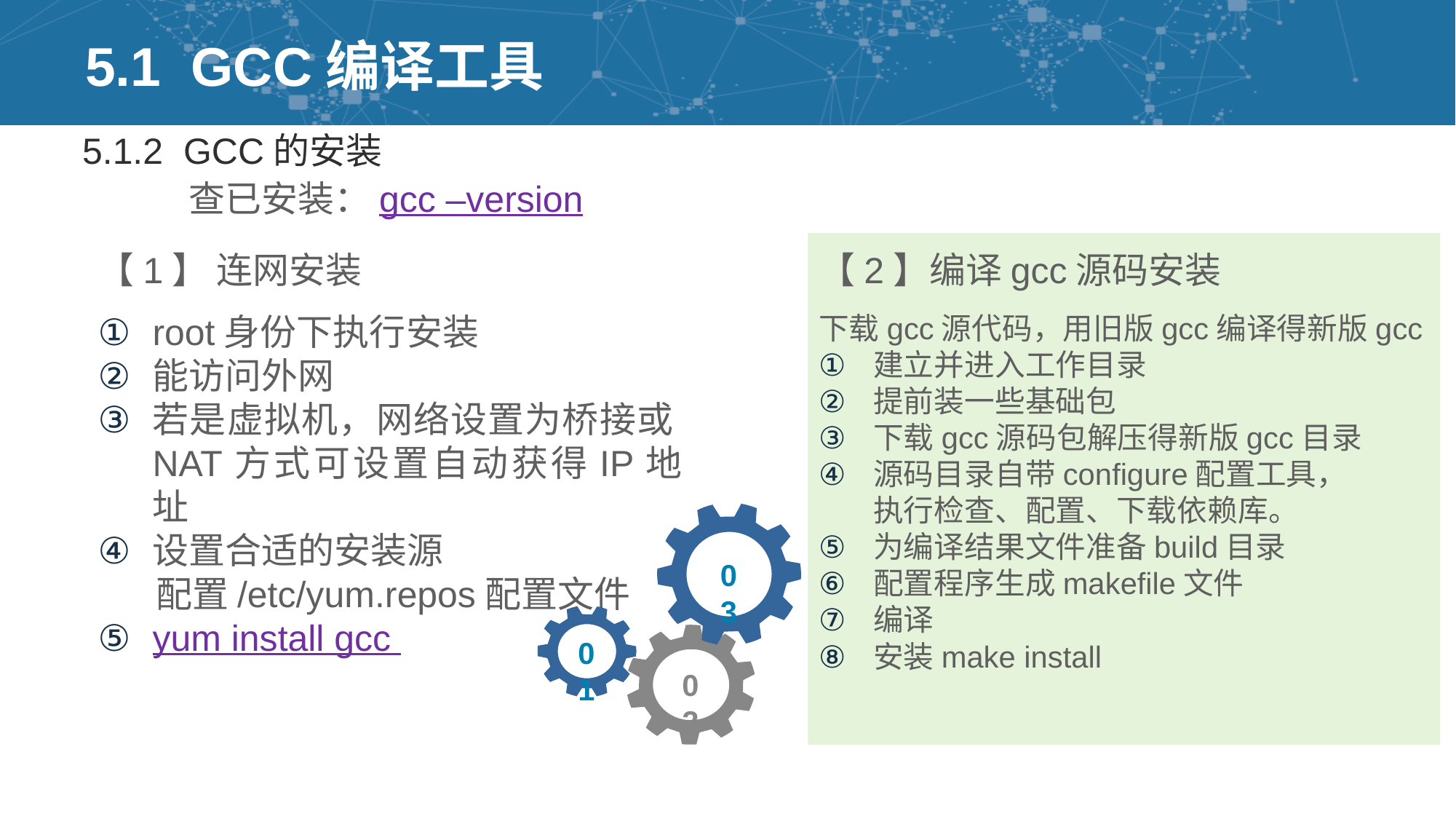

# 5.1  GCC编译工具
5.1.2  GCC的安装
查已安装：gcc –version
【1】 连网安装
root身份下执行安装
能访问外网
若是虚拟机，网络设置为桥接或NAT方式可设置自动获得IP地址
设置合适的安装源
      配置/etc/yum.repos配置文件
yum install gcc

【2】编译gcc源码安装
下载gcc源代码，用旧版gcc编译得新版gcc
建立并进入工作目录
提前装一些基础包
下载gcc源码包解压得新版gcc目录
源码目录自带configure配置工具，
执行检查、配置、下载依赖库。
为编译结果文件准备build目录
配置程序生成makefile文件
编译
安装make install

03

01
02